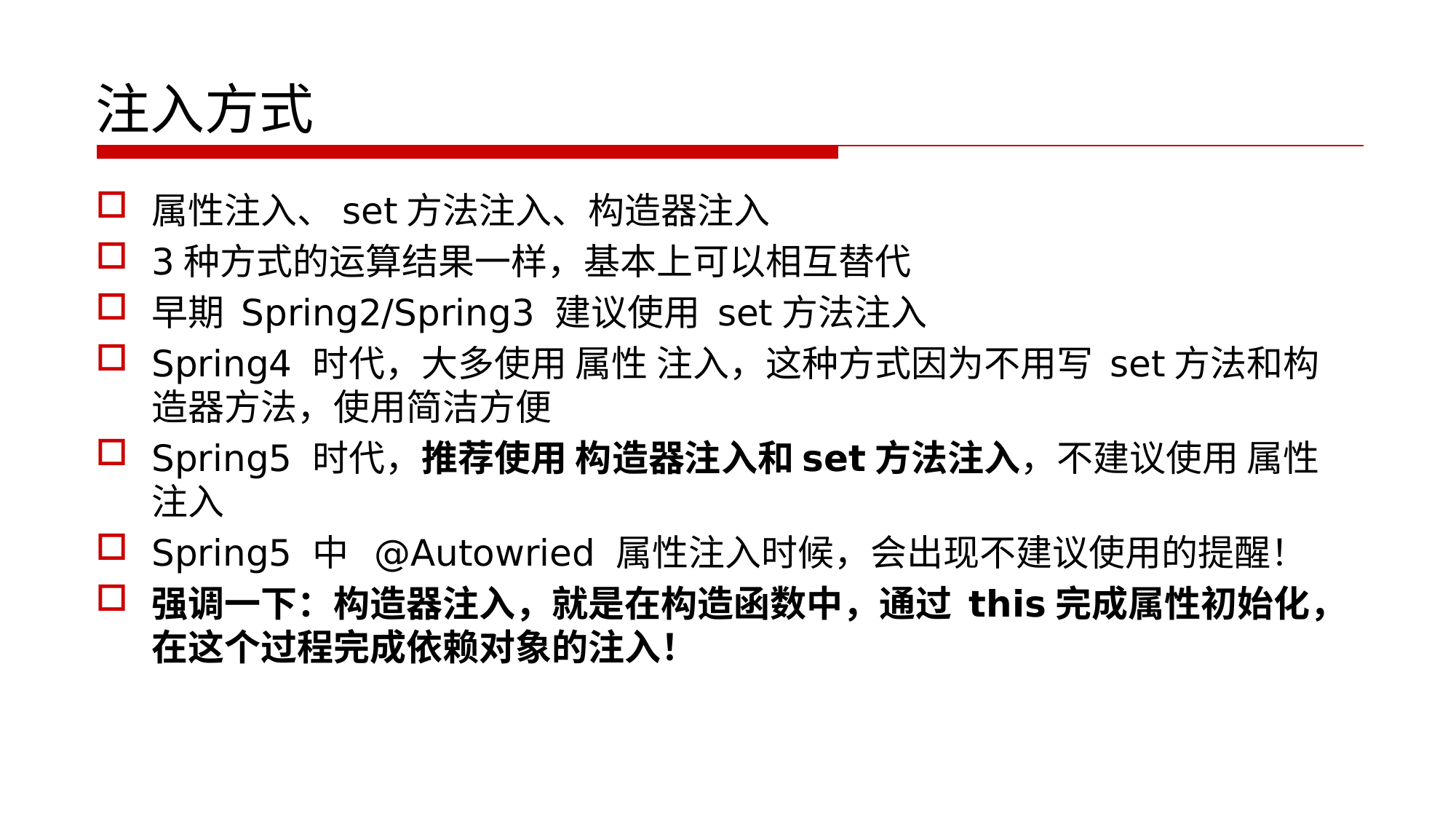

# 注入方式
属性注入、set方法注入、构造器注入
3种方式的运算结果一样，基本上可以相互替代
早期 Spring2/Spring3 建议使用 set方法注入
Spring4 时代，大多使用 属性 注入，这种方式因为不用写 set方法和构造器方法，使用简洁方便
Spring5 时代，推荐使用 构造器注入和set方法注入，不建议使用 属性注入
Spring5 中  @Autowried 属性注入时候，会出现不建议使用的提醒！
强调一下：构造器注入，就是在构造函数中，通过 this完成属性初始化，在这个过程完成依赖对象的注入！